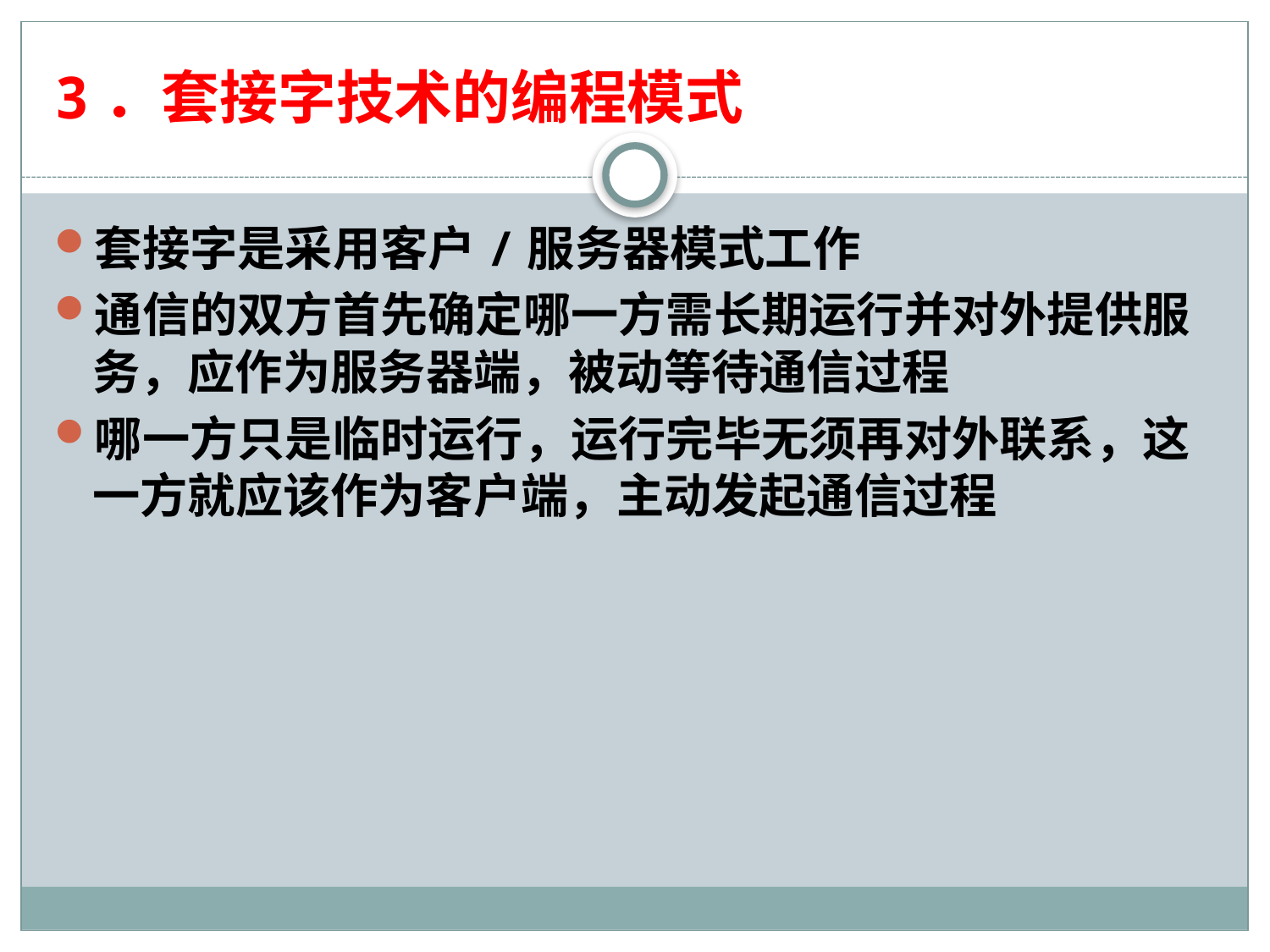

# 3．套接字技术的编程模式
套接字是采用客户/服务器模式工作
通信的双方首先确定哪一方需长期运行并对外提供服务，应作为服务器端，被动等待通信过程
哪一方只是临时运行，运行完毕无须再对外联系，这一方就应该作为客户端，主动发起通信过程